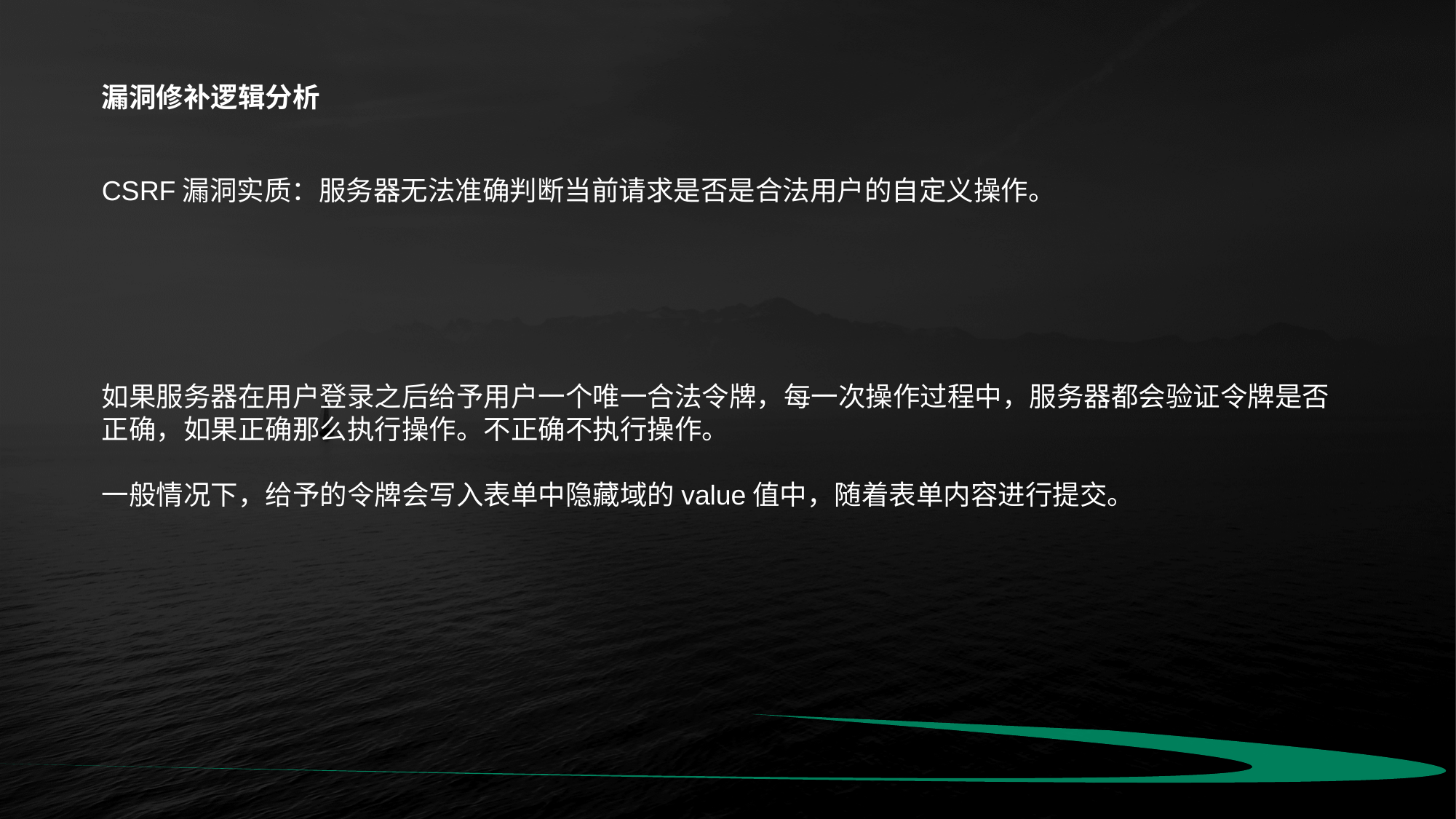

漏洞修补逻辑分析
CSRF漏洞实质：服务器无法准确判断当前请求是否是合法用户的自定义操作。
如果服务器在用户登录之后给予用户一个唯一合法令牌，每一次操作过程中，服务器都会验证令牌是否正确，如果正确那么执行操作。不正确不执行操作。

一般情况下，给予的令牌会写入表单中隐藏域的value值中，随着表单内容进行提交。